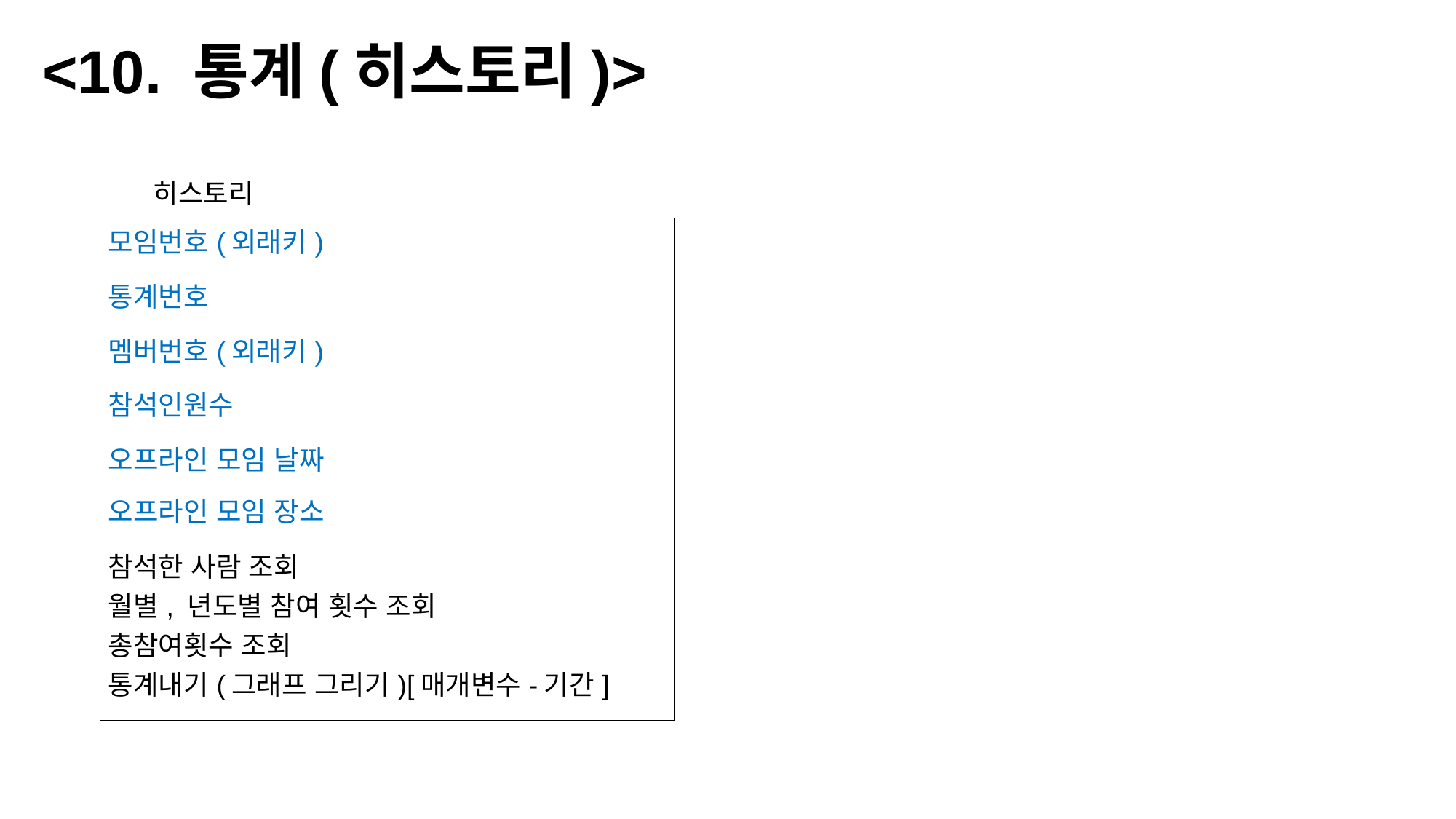

# <10. 통계(히스토리)>
히스토리
| 모임번호(외래키) 통계번호 멤버번호(외래키) 참석인원수 오프라인 모임 날짜 오프라인 모임 장소 |
| --- |
| 참석한 사람 조회 월별, 년도별 참여 횟수 조회 총참여횟수 조회 통계내기(그래프 그리기)[매개변수-기간] |